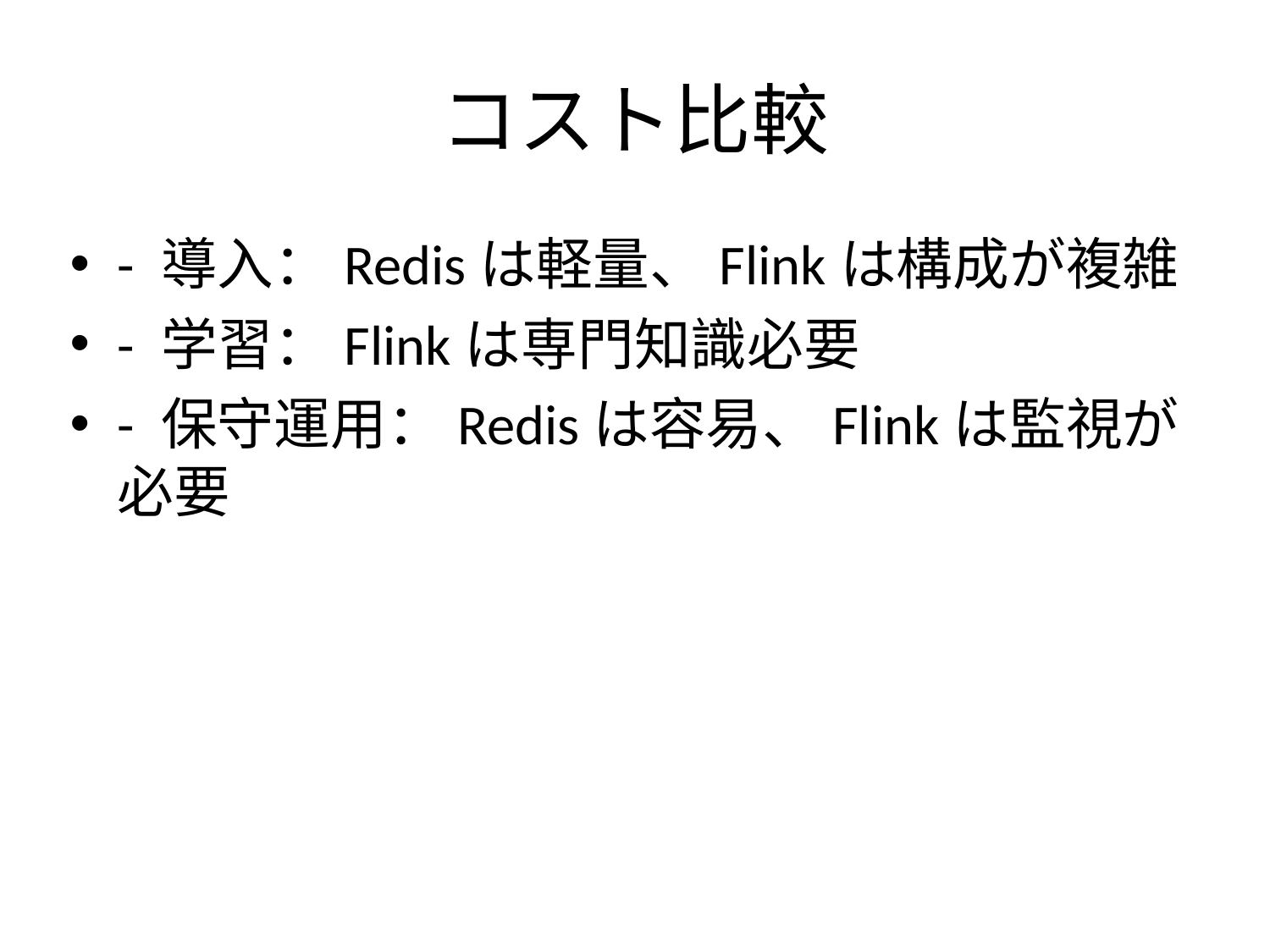

# コスト比較
- 導入：Redisは軽量、Flinkは構成が複雑
- 学習：Flinkは専門知識必要
- 保守運用：Redisは容易、Flinkは監視が必要